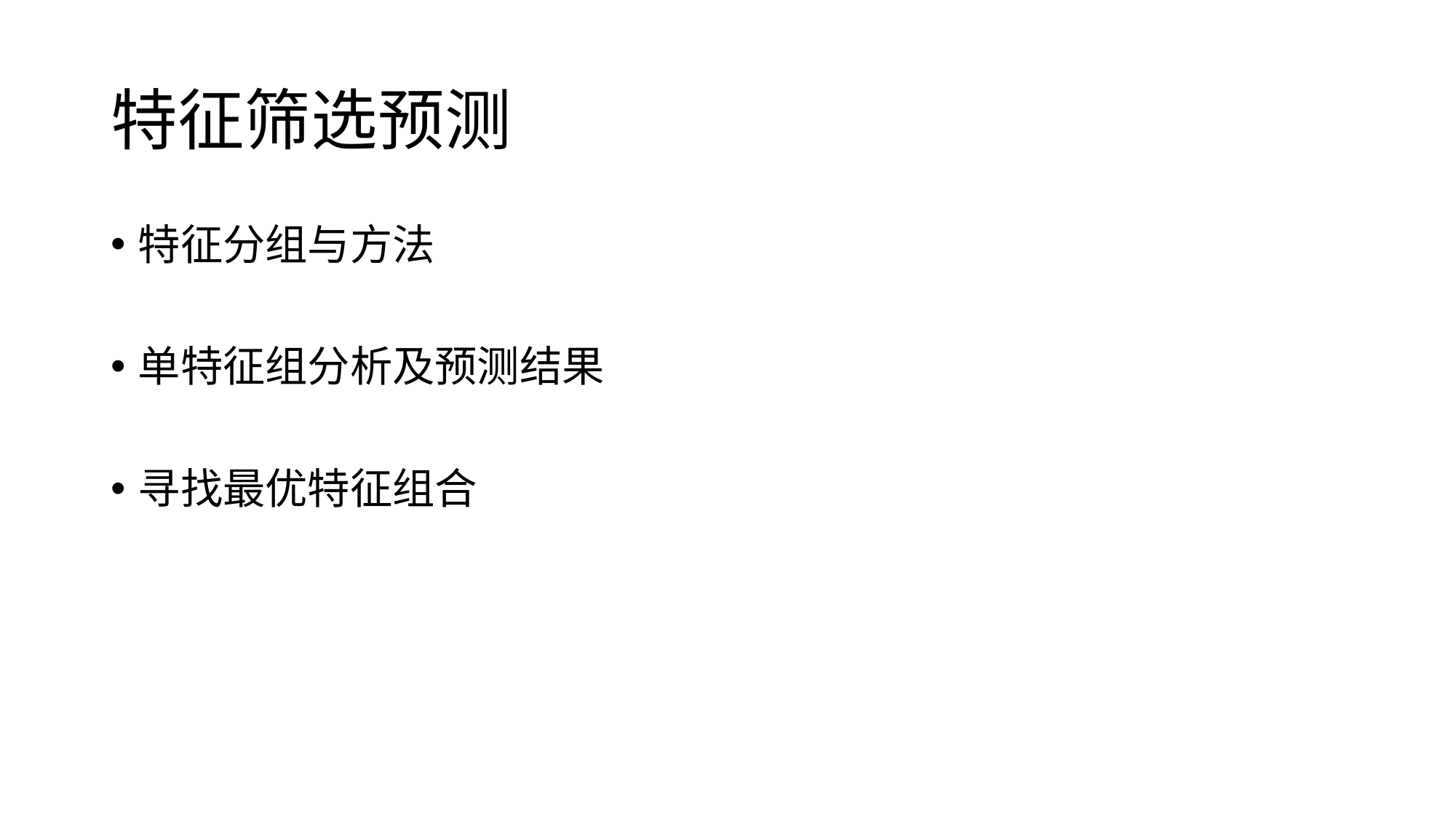

# 特征筛选预测
特征分组与方法

单特征组分析及预测结果

寻找最优特征组合